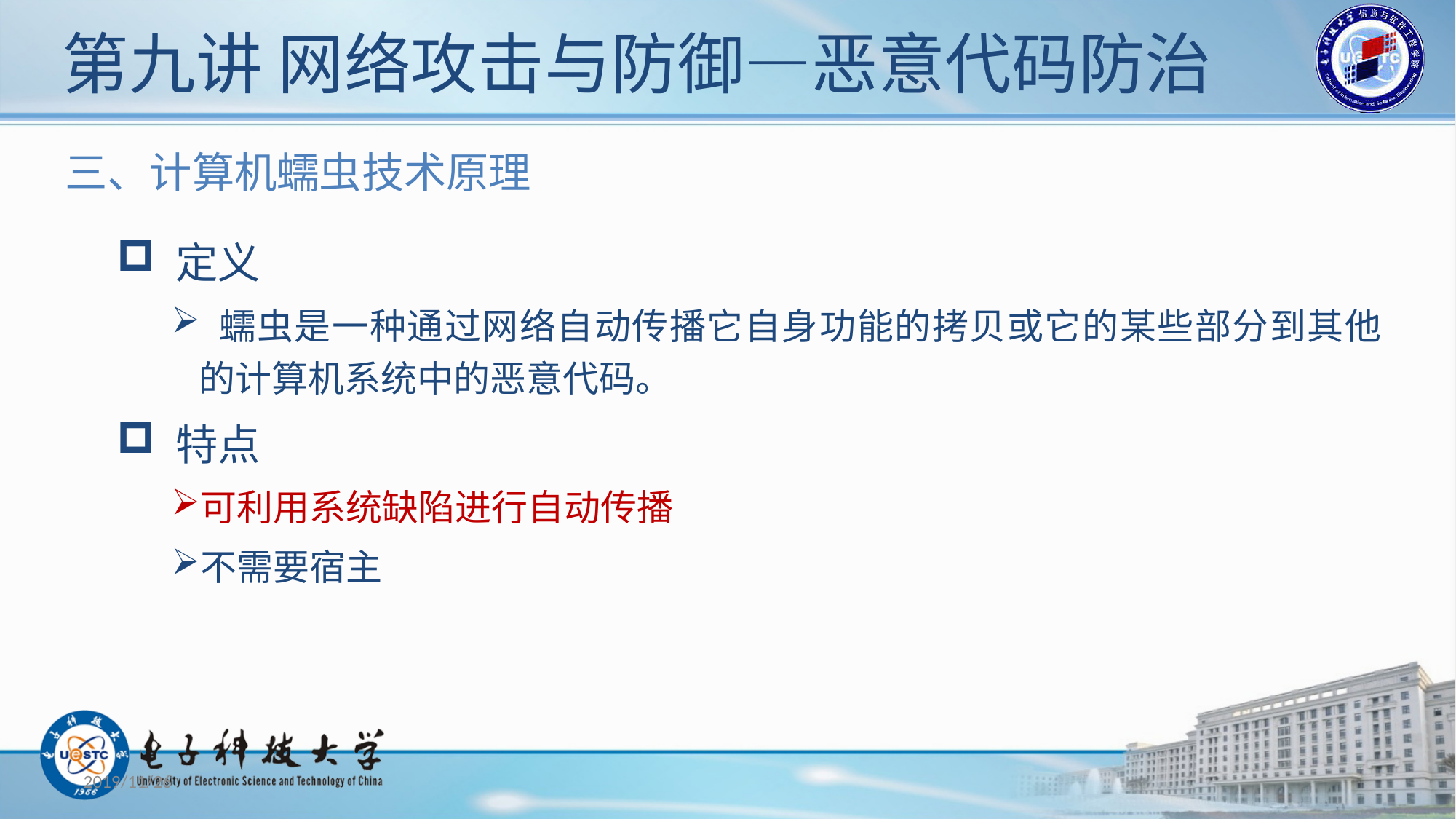

# 第九讲 网络攻击与防御—恶意代码防治
三、计算机蠕虫技术原理
 定义
 蠕虫是一种通过网络自动传播它自身功能的拷贝或它的某些部分到其他的计算机系统中的恶意代码。
 特点
可利用系统缺陷进行自动传播
不需要宿主
2019/11/26